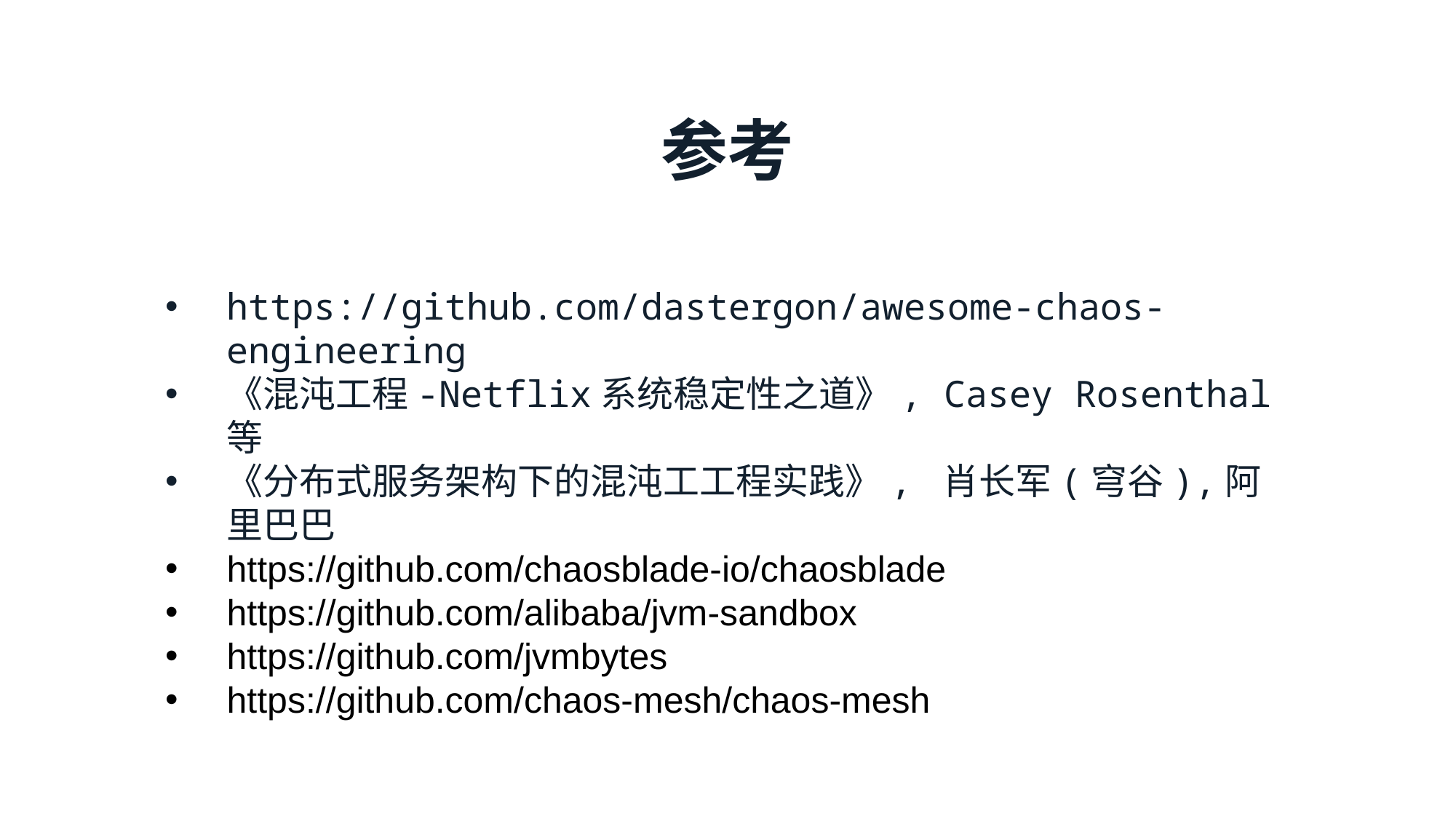

参考
https://github.com/dastergon/awesome-chaos-engineering
《混沌工程-Netflix系统稳定性之道》, Casey Rosenthal 等
《分布式服务架构下的混沌⼯工程实践》, 肖⻓军(穹谷),阿⾥巴巴
https://github.com/chaosblade-io/chaosblade
https://github.com/alibaba/jvm-sandbox
https://github.com/jvmbytes
https://github.com/chaos-mesh/chaos-mesh